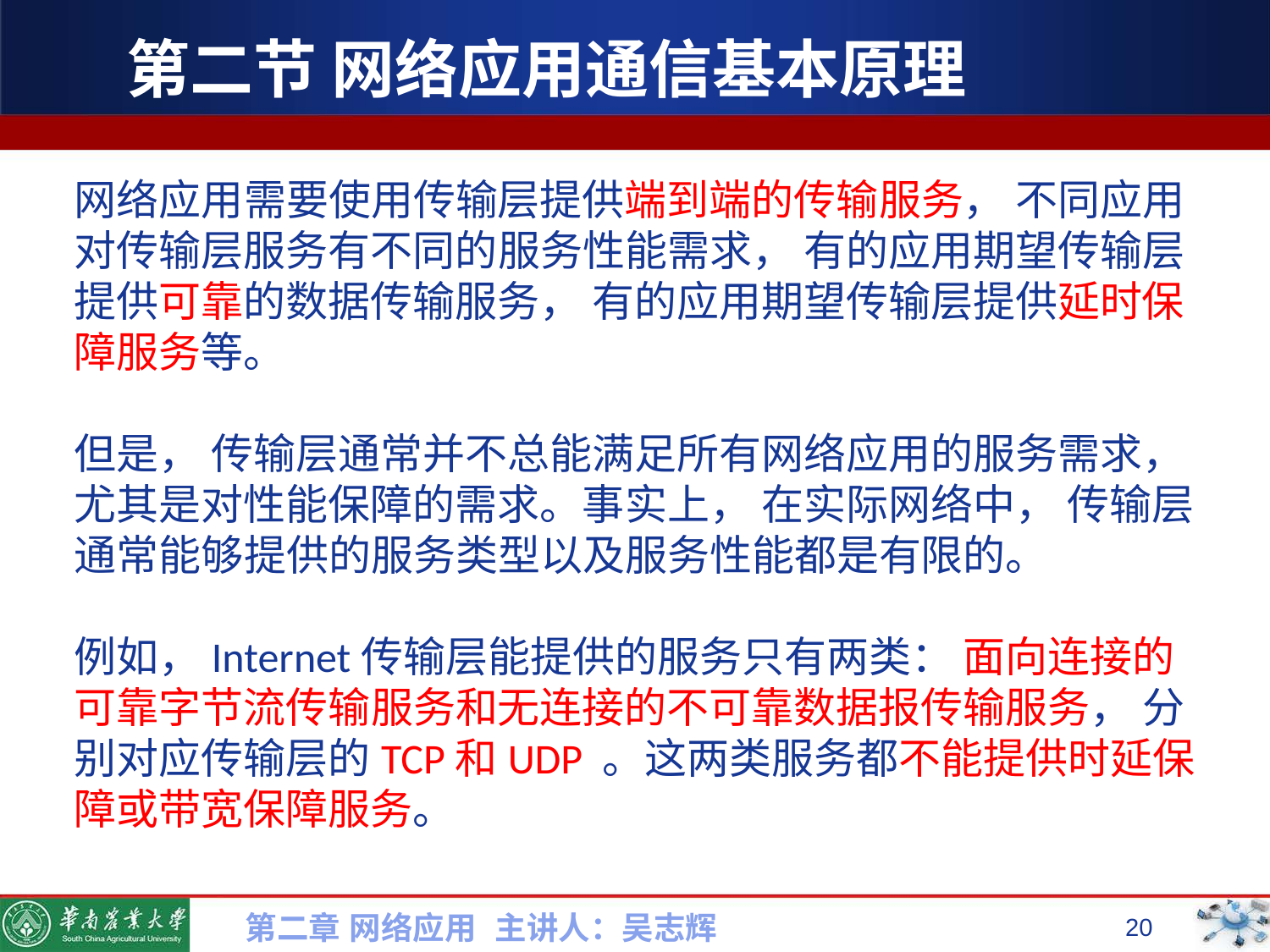

# 第二节 网络应用通信基本原理
网络应用需要使用传输层提供端到端的传输服务， 不同应用对传输层服务有不同的服务性能需求， 有的应用期望传输层提供可靠的数据传输服务， 有的应用期望传输层提供延时保
障服务等。

但是， 传输层通常并不总能满足所有网络应用的服务需求， 尤其是对性能保障的需求。事实上， 在实际网络中， 传输层通常能够提供的服务类型以及服务性能都是有限的。

例如，Internet传输层能提供的服务只有两类： 面向连接的可靠字节流传输服务和无连接的不可靠数据报传输服务， 分别对应传输层的TCP和UDP 。这两类服务都不能提供时延保障或带宽保障服务。

第二章 网络应用  主讲人：吴志辉
20